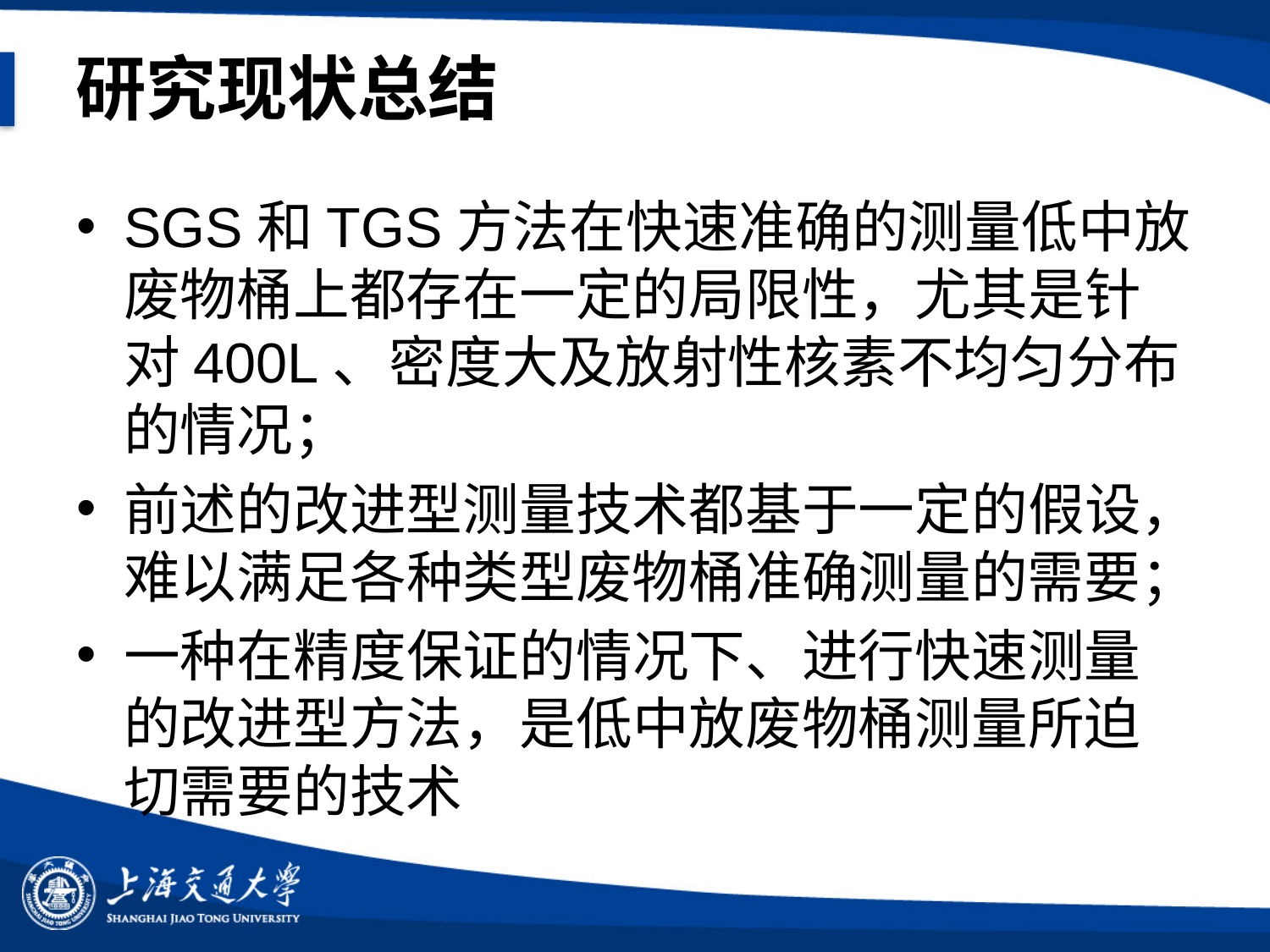

研究现状总结
SGS和TGS方法在快速准确的测量低中放废物桶上都存在一定的局限性，尤其是针对400L、密度大及放射性核素不均匀分布的情况；
前述的改进型测量技术都基于一定的假设，难以满足各种类型废物桶准确测量的需要；
一种在精度保证的情况下、进行快速测量的改进型方法，是低中放废物桶测量所迫切需要的技术